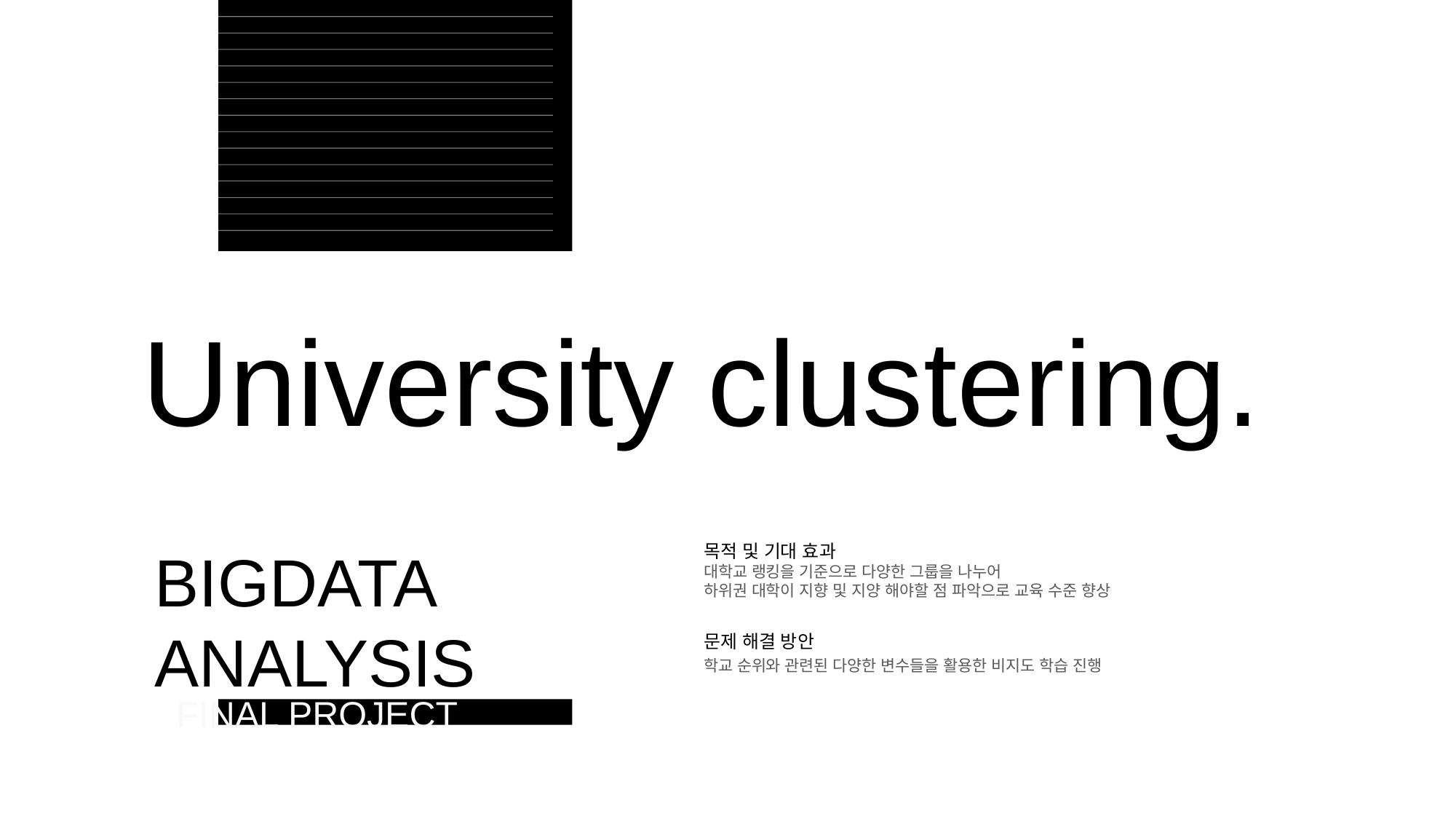

University clustering.
목적 및 기대 효과
대학교 랭킹을 기준으로 다양한 그룹을 나누어
하위권 대학이 지향 및 지양 해야할 점 파악으로 교육 수준 향상

문제 해결 방안
학교 순위와 관련된 다양한 변수들을 활용한 비지도 학습 진행
BIGDATA
ANALYSIS
FINAL PROJECT